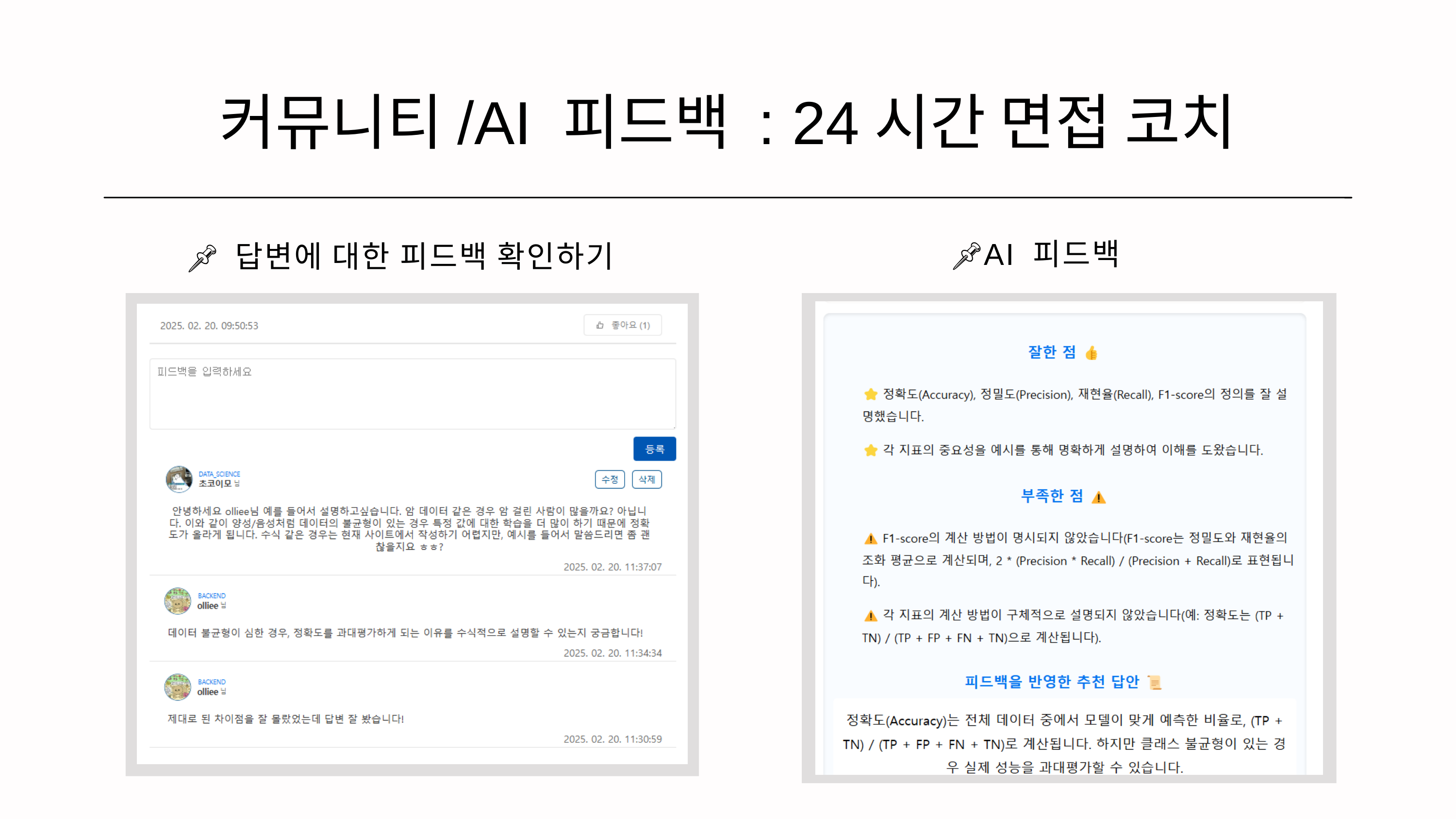

커뮤니티/AI 피드백 : 24시간 면접 코치

📌AI 피드백
📌 답변에 대한 피드백 확인하기